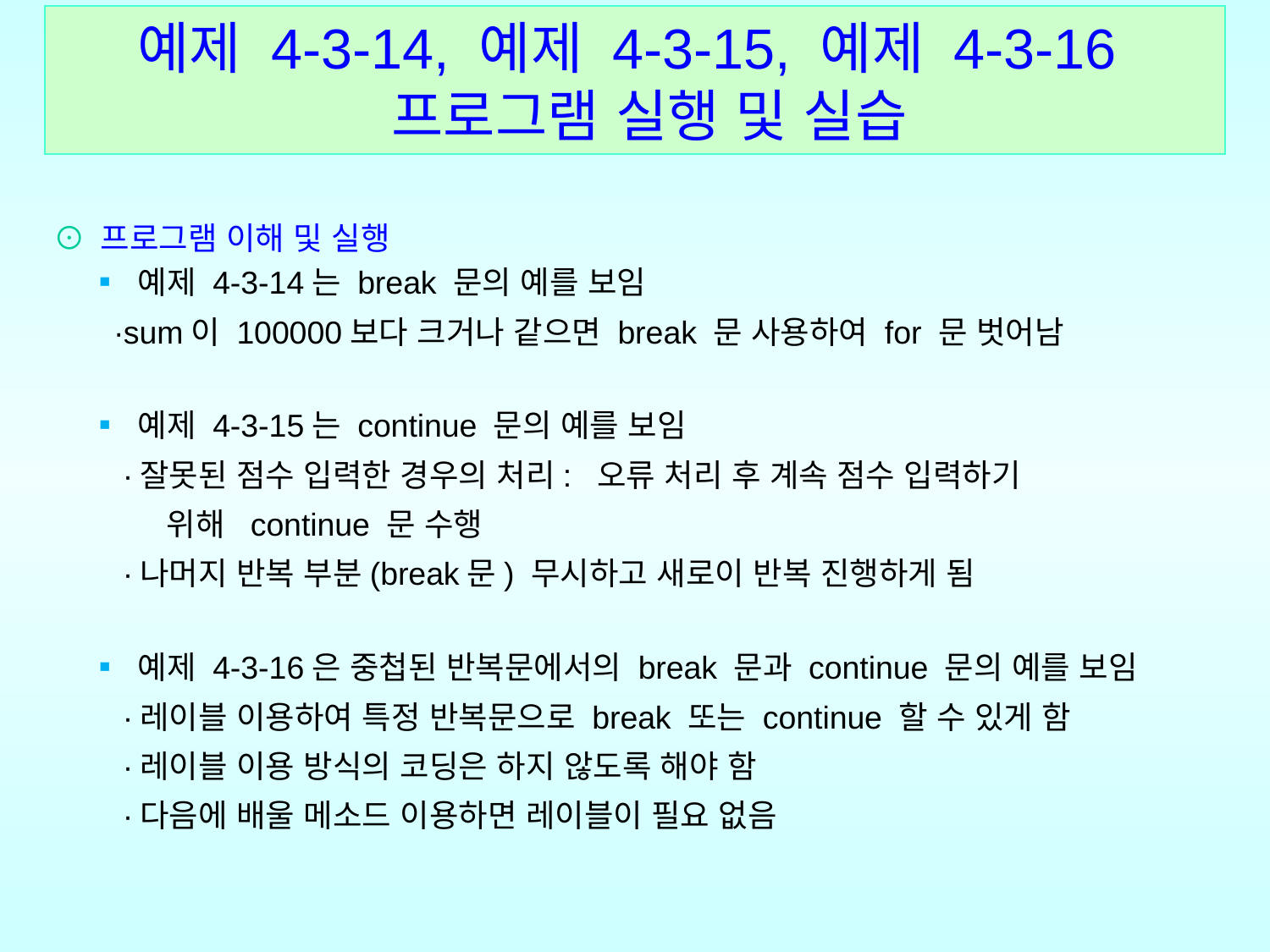

예제 4-3-14, 예제 4-3-15, 예제 4-3-16
 프로그램 실행 및 실습
⊙ 프로그램 이해 및 실행
    ▪ 예제 4-3-14는 break 문의 예를 보임
    ∙sum이 100000보다 크거나 같으면 break 문 사용하여 for 문 벗어남

    ▪ 예제 4-3-15는 continue 문의 예를 보임
     ∙잘못된 점수 입력한 경우의 처리:  오류 처리 후 계속 점수 입력하기
         위해  continue 문 수행
     ∙나머지 반복 부분(break문) 무시하고 새로이 반복 진행하게 됨

    ▪ 예제 4-3-16은 중첩된 반복문에서의 break 문과 continue 문의 예를 보임
     ∙레이블 이용하여 특정 반복문으로 break 또는 continue 할 수 있게 함
     ∙레이블 이용 방식의 코딩은 하지 않도록 해야 함
     ∙다음에 배울 메소드 이용하면 레이블이 필요 없음